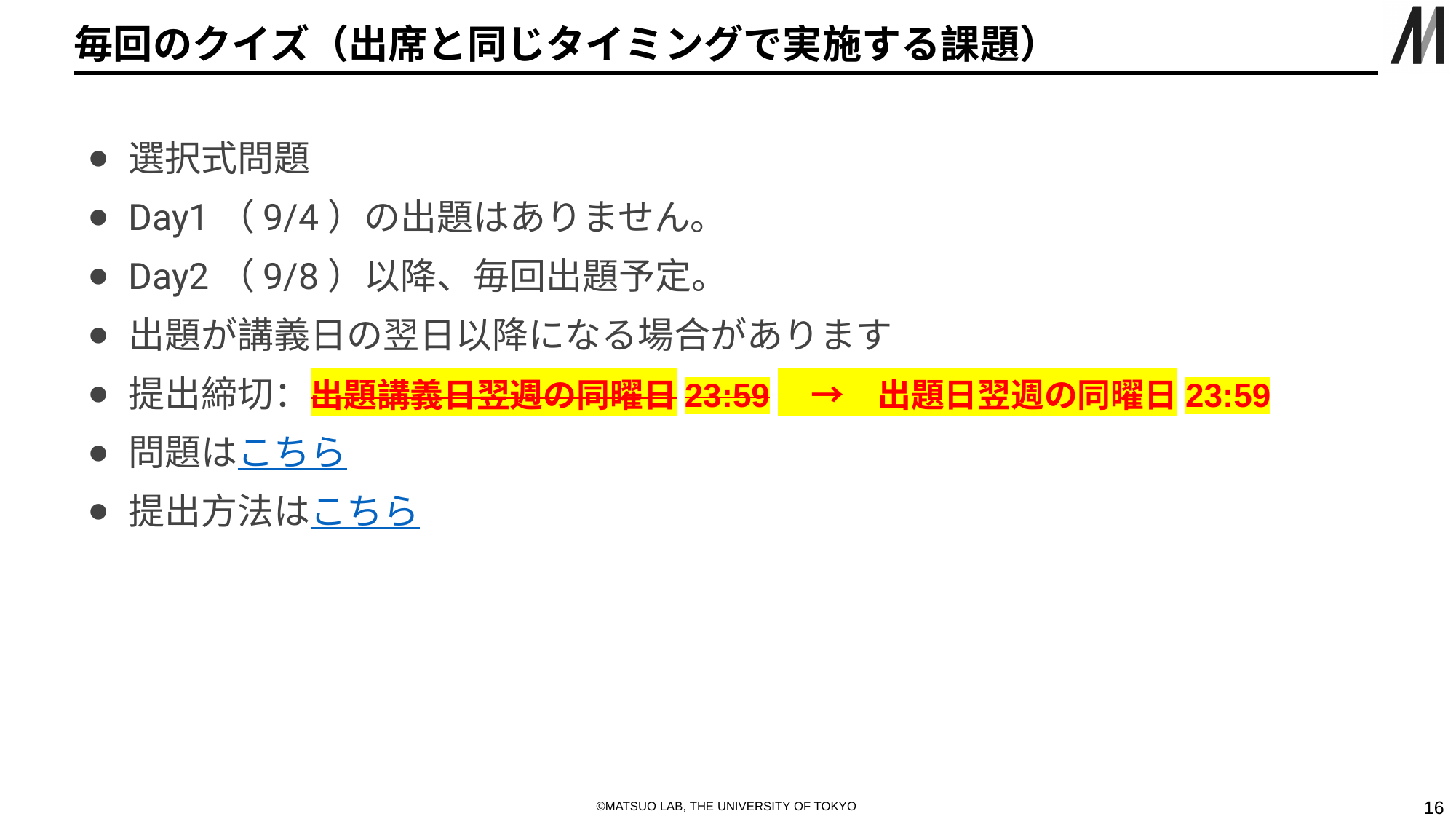

# 毎回のクイズ（出席と同じタイミングで実施する課題）
選択式問題
Day1（9/4）の出題はありません。
Day2（9/8）以降、毎回出題予定。
出題が講義日の翌日以降になる場合があります
提出締切：出題講義日翌週の同曜日23:59　→　出題日翌週の同曜日23:59
問題はこちら
提出方法はこちら

16